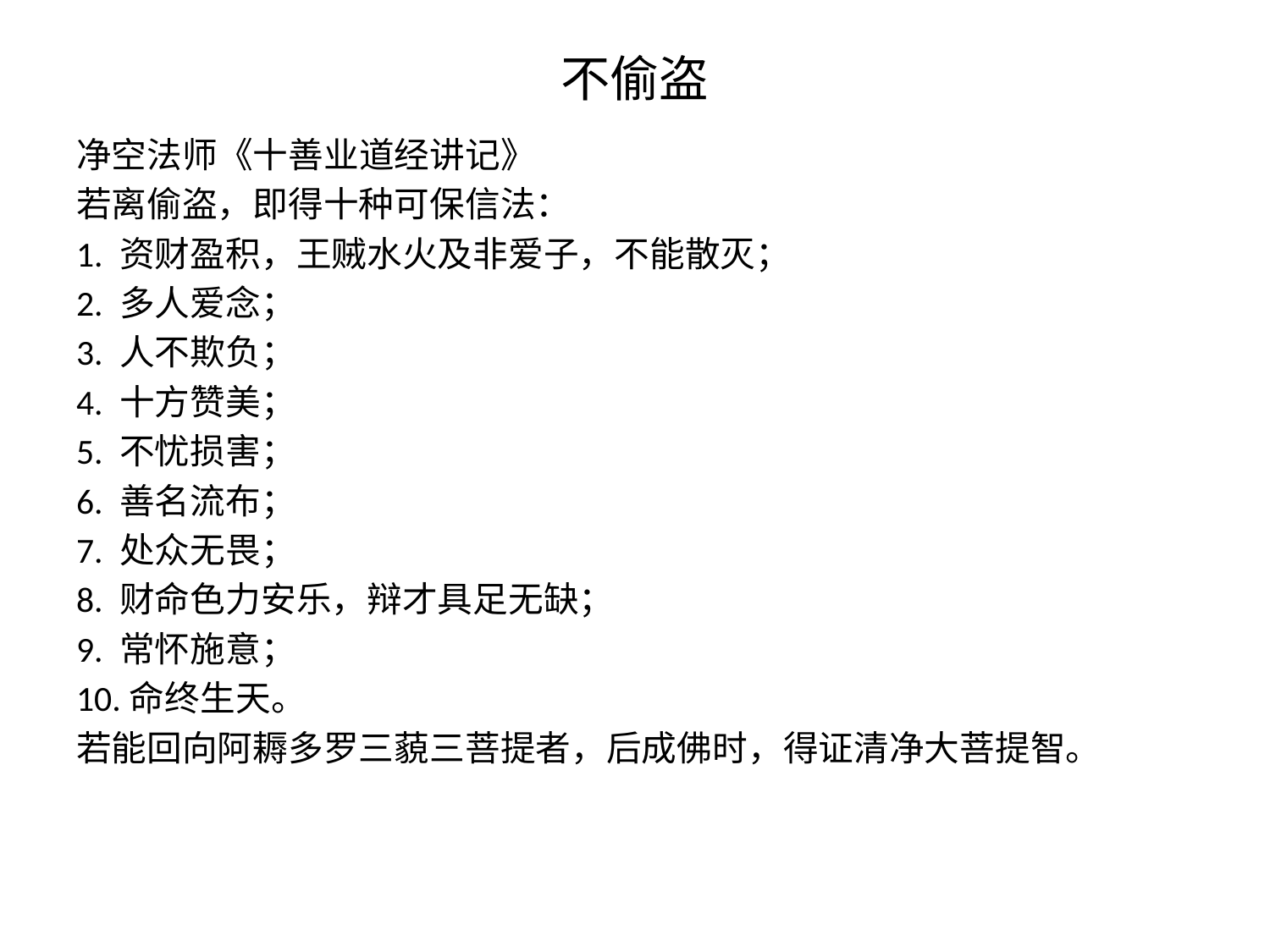

# 不偷盗
净空法师《十善业道经讲记》
若离偷盗，即得十种可保信法：
1. 资财盈积，王贼水火及非爱子，不能散灭；
2. 多人爱念；
3. 人不欺负；​
4. 十方赞美；
5. 不忧损害；
6. 善名流布；​
7. 处众无畏；
8. 财命色力安乐，辩才具足无缺； ​
9. 常怀施意；
10.命终生天。
若能回向阿耨多罗三藐三菩提者，后成佛时，得证清净大菩提智。